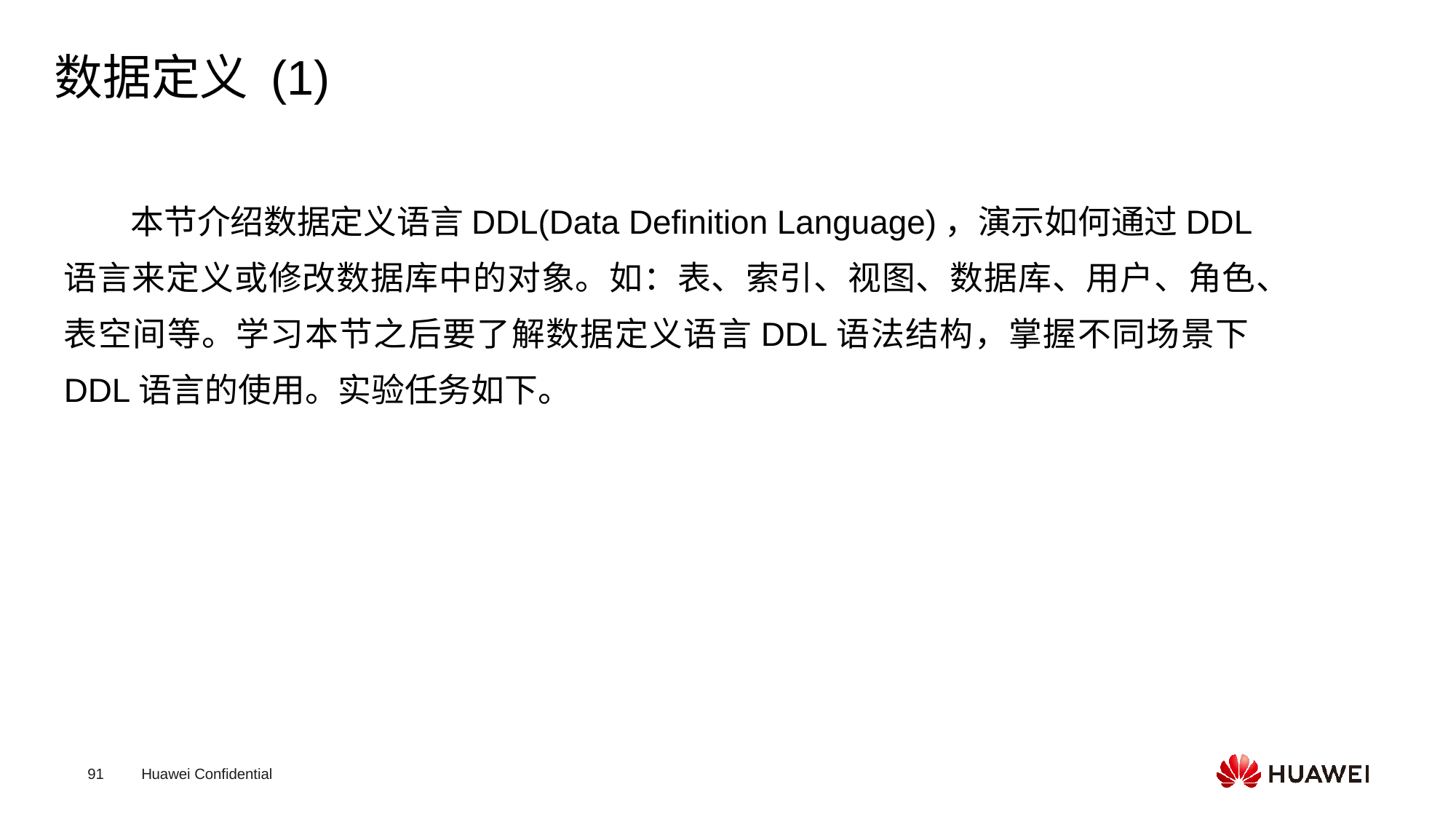

# 数据定义 (1)
本节介绍数据定义语言DDL(Data Definition Language)，演示如何通过DDL语言来定义或修改数据库中的对象。如：表、索引、视图、数据库、用户、角色、表空间等。学习本节之后要了解数据定义语言DDL语法结构，掌握不同场景下DDL语言的使用。实验任务如下。